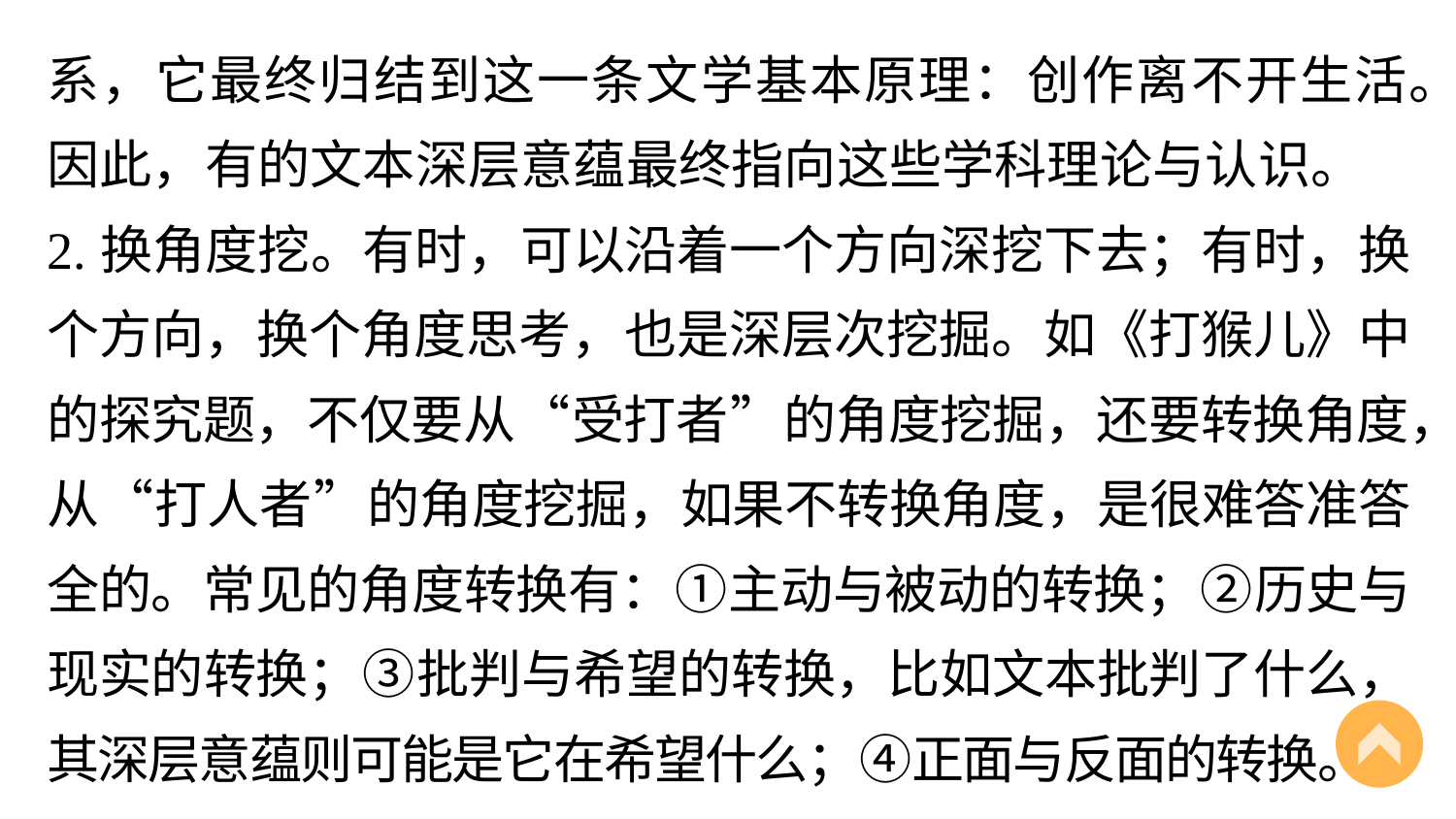

系，它最终归结到这一条文学基本原理：创作离不开生活。因此，有的文本深层意蕴最终指向这些学科理论与认识。
2.换角度挖。有时，可以沿着一个方向深挖下去；有时，换个方向，换个角度思考，也是深层次挖掘。如《打猴儿》中的探究题，不仅要从“受打者”的角度挖掘，还要转换角度，从“打人者”的角度挖掘，如果不转换角度，是很难答准答全的。常见的角度转换有：①主动与被动的转换；②历史与现实的转换；③批判与希望的转换，比如文本批判了什么，其深层意蕴则可能是它在希望什么；④正面与反面的转换。